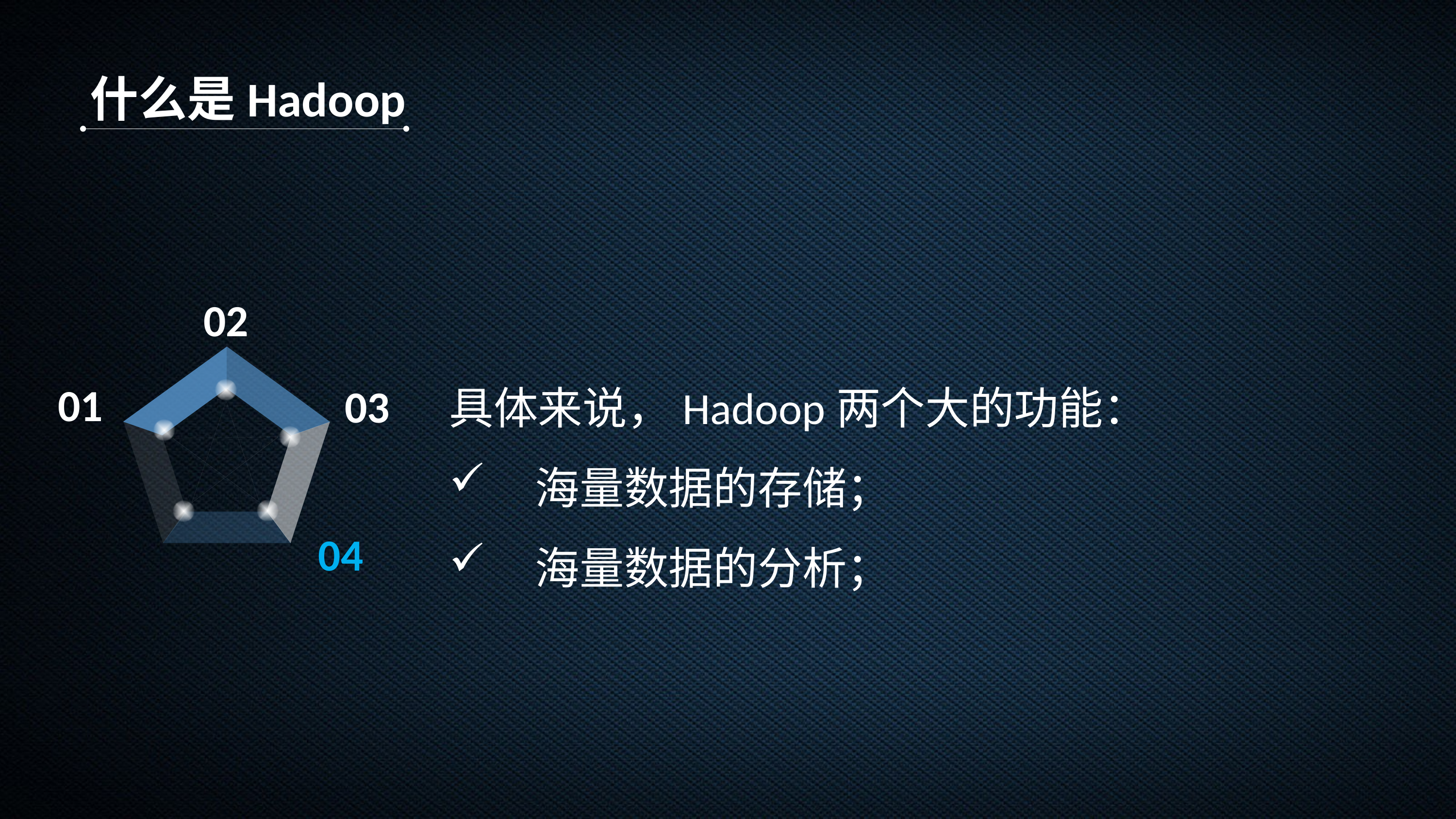

什么是Hadoop
02

具体来说，Hadoop两个大的功能：
   海量数据的存储；
   海量数据的分析；
01
03
04